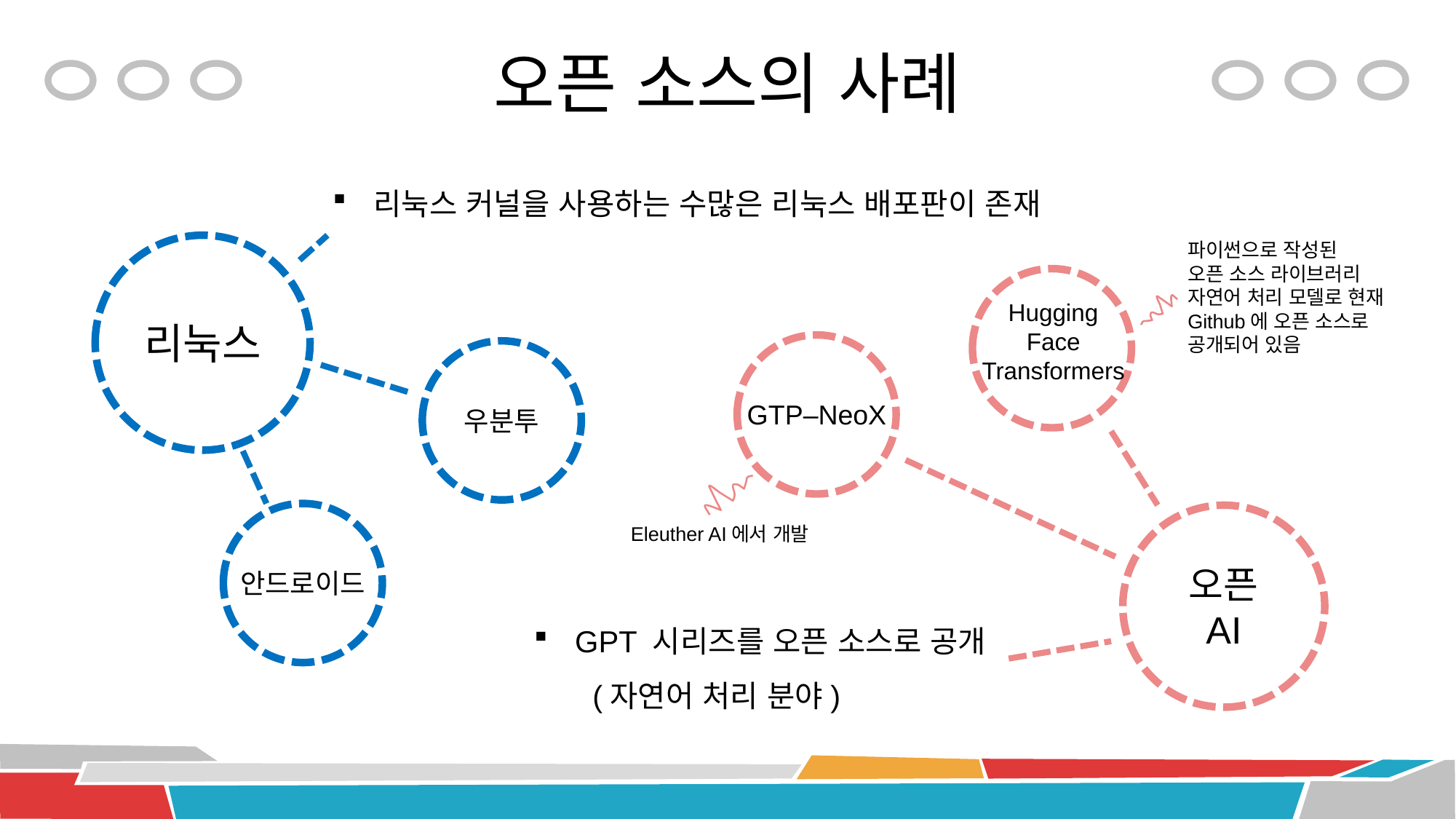

# 오픈 소스의 사례
리눅스 커널을 사용하는 수많은 리눅스 배포판이 존재
파이썬으로 작성된
오픈 소스 라이브러리
자연어 처리 모델로 현재 Github에 오픈 소스로 공개되어 있음
리눅스

Hugging
Face
Transformers

GTP–NeoX
우분투

안드로이드
오픈 AI
Eleuther AI에서 개발
GPT 시리즈를 오픈 소스로 공개
       (자연어 처리 분야)